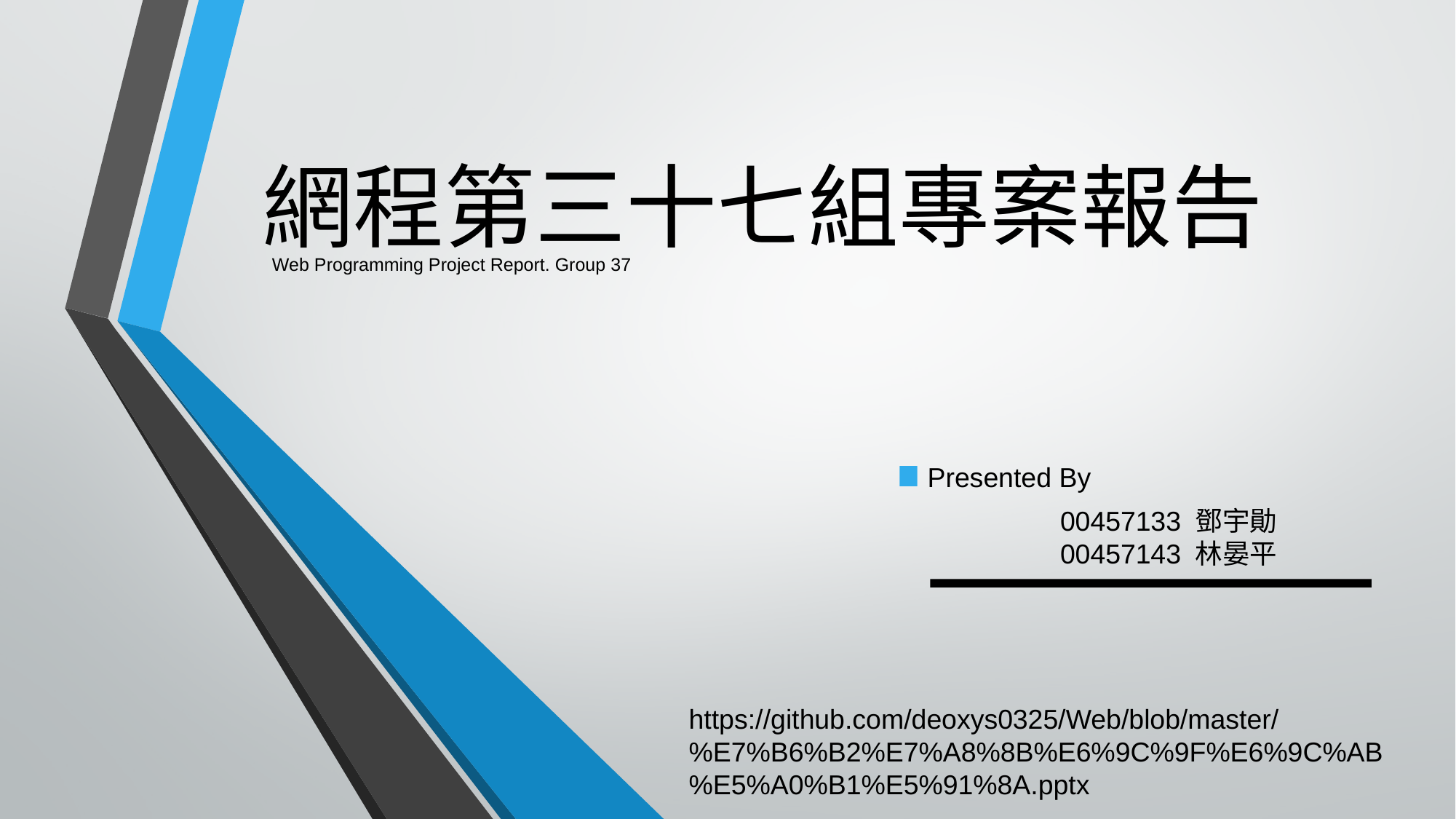

# 網程第三十七組專案報告
Web Programming Project Report. Group 37
Presented By

00457133 鄧宇勛
00457143 林晏平

https://github.com/deoxys0325/Web/blob/master/%E7%B6%B2%E7%A8%8B%E6%9C%9F%E6%9C%AB%E5%A0%B1%E5%91%8A.pptx